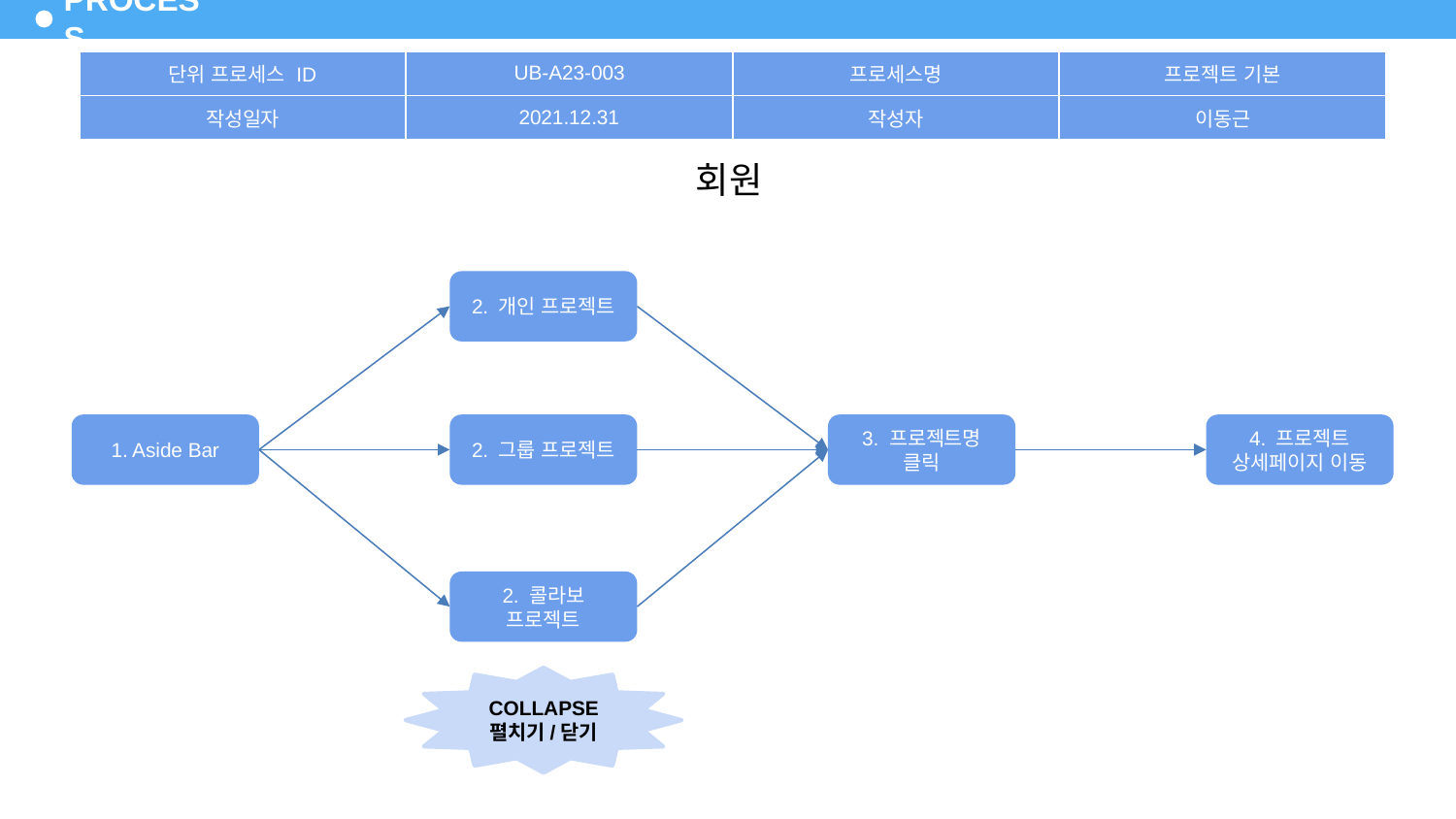

# PROCESS
| 단위 프로세스 ID | UB-A23-003 | 프로세스명 | 프로젝트 기본 |
| --- | --- | --- | --- |
| 작성일자 | 2021.12.31 | 작성자 | 이동근 |
회원
2. 개인 프로젝트
1. Aside Bar
2. 그룹 프로젝트
3. 프로젝트명 클릭
4. 프로젝트 상세페이지 이동
2. 콜라보 프로젝트
COLLAPSE 펼치기/닫기